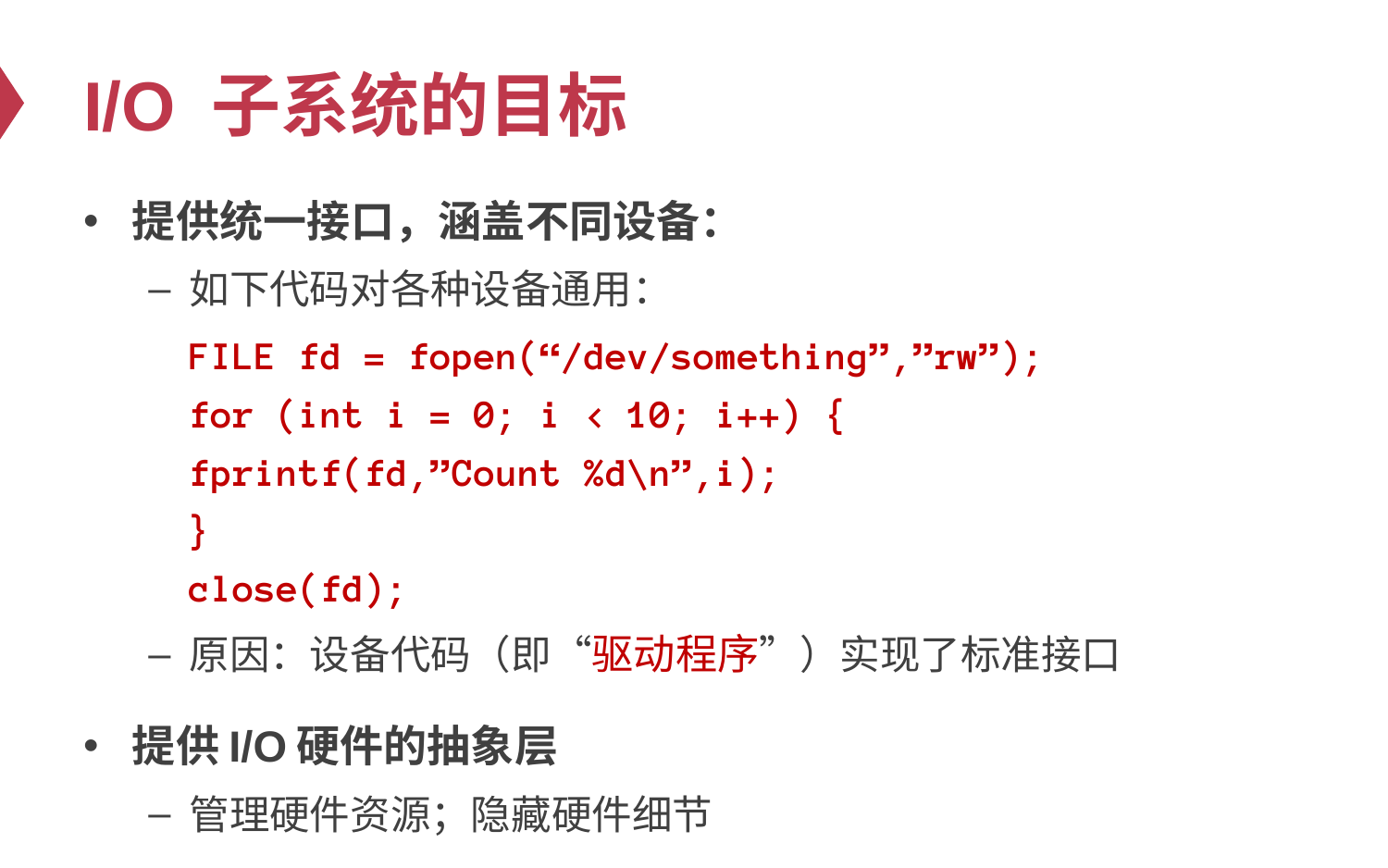

# I/O 子系统的目标
提供统一接口，涵盖不同设备：
如下代码对各种设备通用：
		FILE fd = fopen(“/dev/something”,”rw”);
	for (int i = 0; i < 10; i++) {
		fprintf(fd,”Count %d\n”,i);
	}
	close(fd);
原因：设备代码（即“驱动程序”）实现了标准接口
提供I/O硬件的抽象层
管理硬件资源；隐藏硬件细节